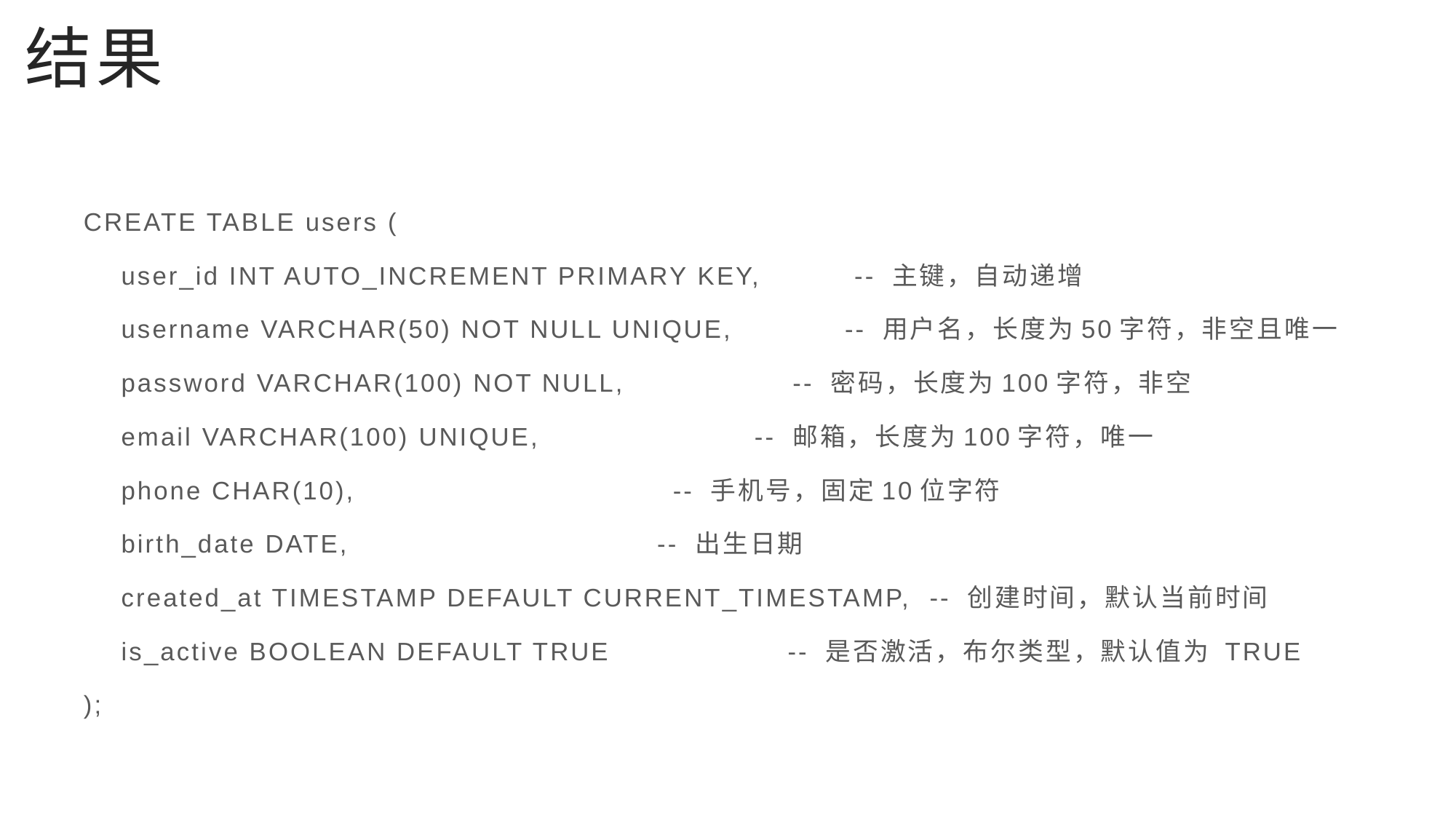

# 结果
CREATE TABLE users (
    user_id INT AUTO_INCREMENT PRIMARY KEY,          -- 主键，自动递增
    username VARCHAR(50) NOT NULL UNIQUE,            -- 用户名，长度为50字符，非空且唯一
    password VARCHAR(100) NOT NULL,                  -- 密码，长度为100字符，非空
    email VARCHAR(100) UNIQUE,                       -- 邮箱，长度为100字符，唯一
    phone CHAR(10),                                  -- 手机号，固定10位字符
    birth_date DATE,                                 -- 出生日期
    created_at TIMESTAMP DEFAULT CURRENT_TIMESTAMP,  -- 创建时间，默认当前时间
    is_active BOOLEAN DEFAULT TRUE                   -- 是否激活，布尔类型，默认值为 TRUE
);